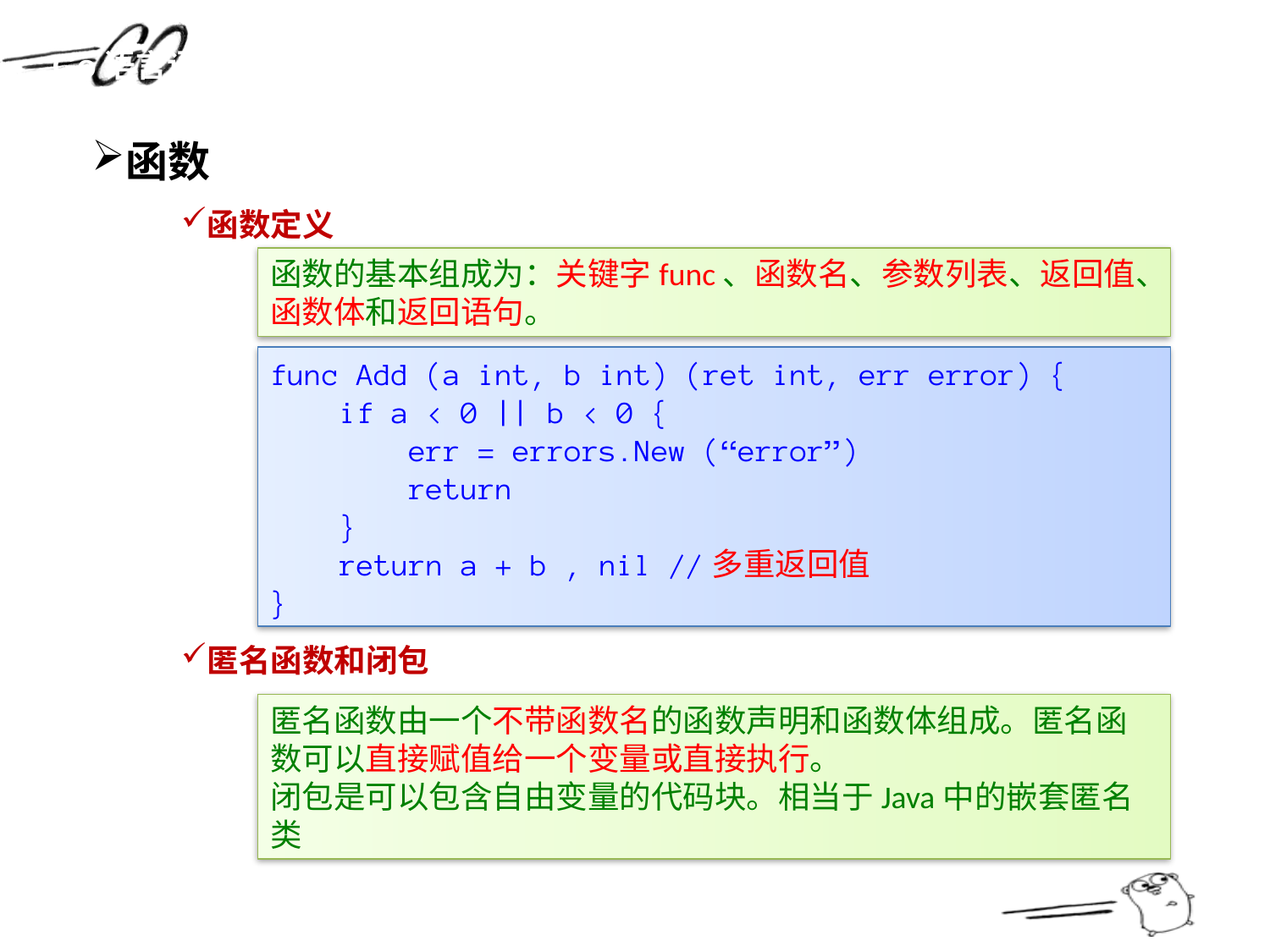

Go语言语法
函数
函数定义
函数的基本组成为：关键字func、函数名、参数列表、返回值、函数体和返回语句。
func Add (a int, b int) (ret int, err error) {
    if a < 0 || b < 0 {
        err = errors.New (“error”)
        return
    }
    return a + b , nil //多重返回值
}
匿名函数和闭包
匿名函数由一个不带函数名的函数声明和函数体组成。匿名函数可以直接赋值给一个变量或直接执行。
闭包是可以包含自由变量的代码块。相当于Java中的嵌套匿名类
24